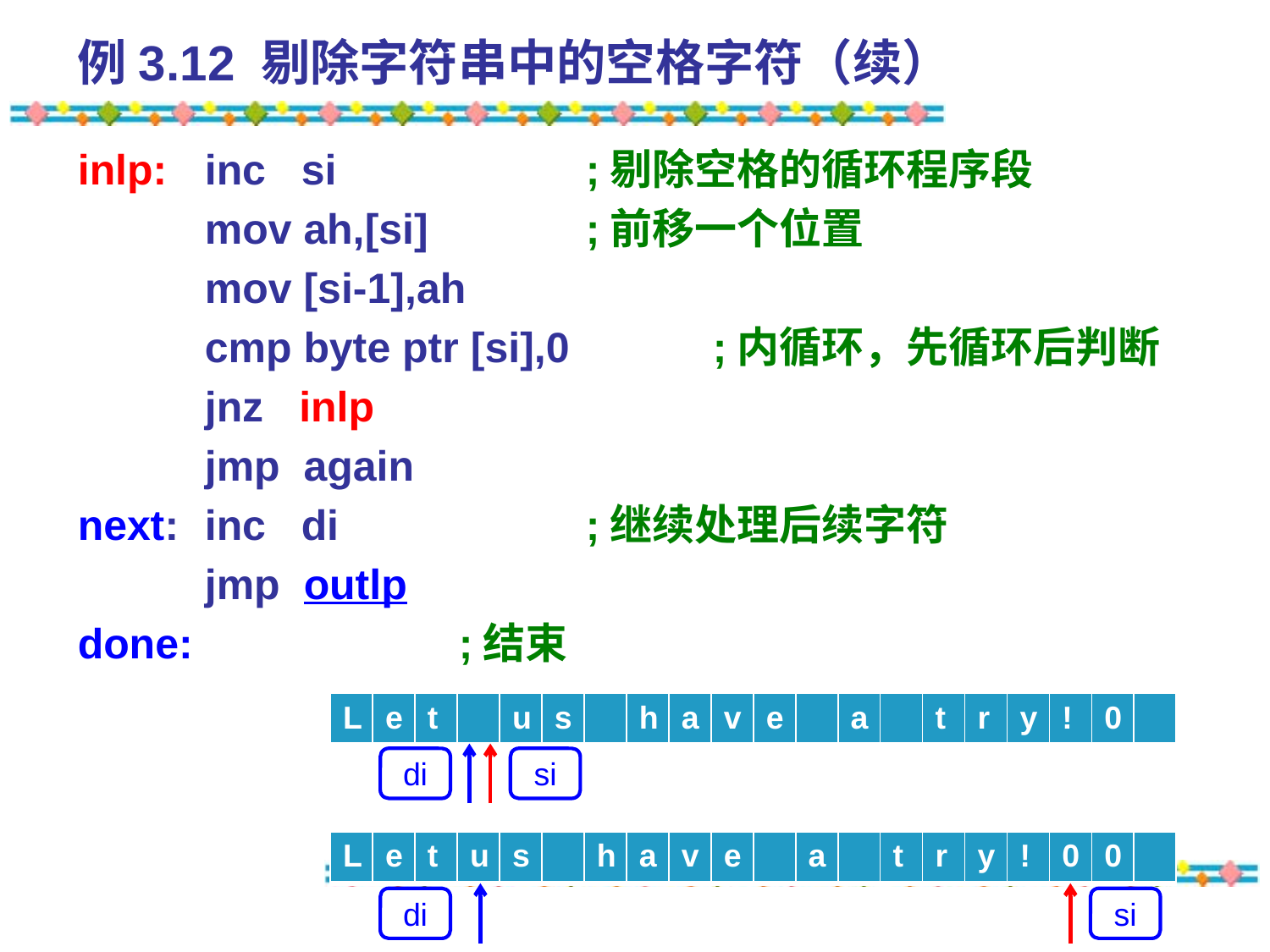

# 例3.12 剔除字符串中的空格字符（续）
inlp:	inc   si		;剔除空格的循环程序段
	mov ah,[si]		;前移一个位置
	mov [si-1],ah
	cmp byte ptr [si],0      	;内循环，先循环后判断
	jnz   inlp
	jmp  again
next:	inc   di		;继续处理后续字符
	jmp  outlp
done:			;结束
| L | e | t |  | u | s |  | h | a | v | e |  | a |  | t | r | y | ! | 0 |  |
| --- | --- | --- | --- | --- | --- | --- | --- | --- | --- | --- | --- | --- | --- | --- | --- | --- | --- | --- | --- |
di
si
| L | e | t | u | s |  | h | a | v | e |  | a |  | t | r | y | ! | 0 | 0 |  |
| --- | --- | --- | --- | --- | --- | --- | --- | --- | --- | --- | --- | --- | --- | --- | --- | --- | --- | --- | --- |
di
si